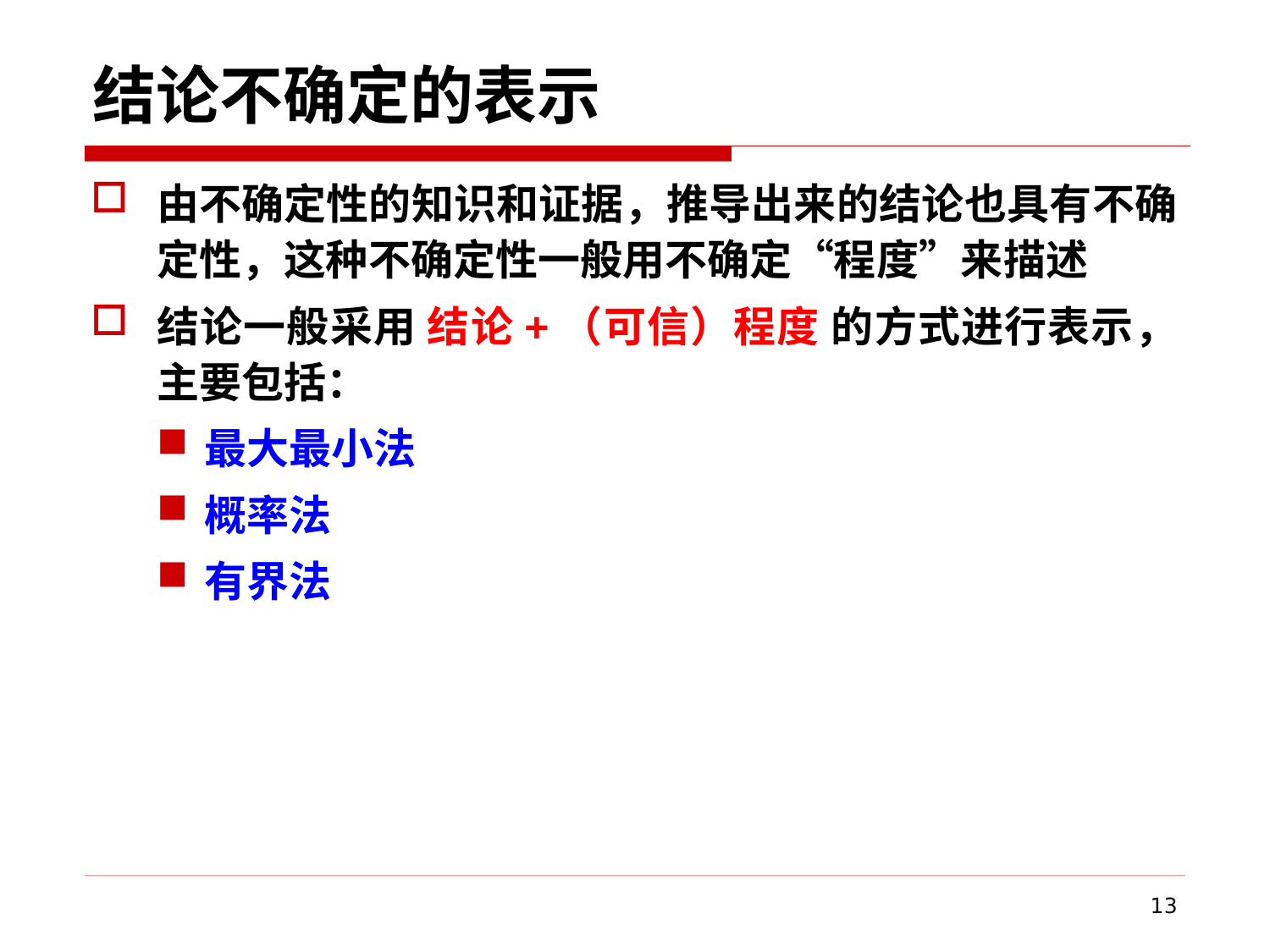

# 结论不确定的表示
由不确定性的知识和证据，推导出来的结论也具有不确定性，这种不确定性一般用不确定“程度”来描述
结论一般采用 结论+（可信）程度 的方式进行表示，主要包括：
最大最小法
概率法
有界法

13